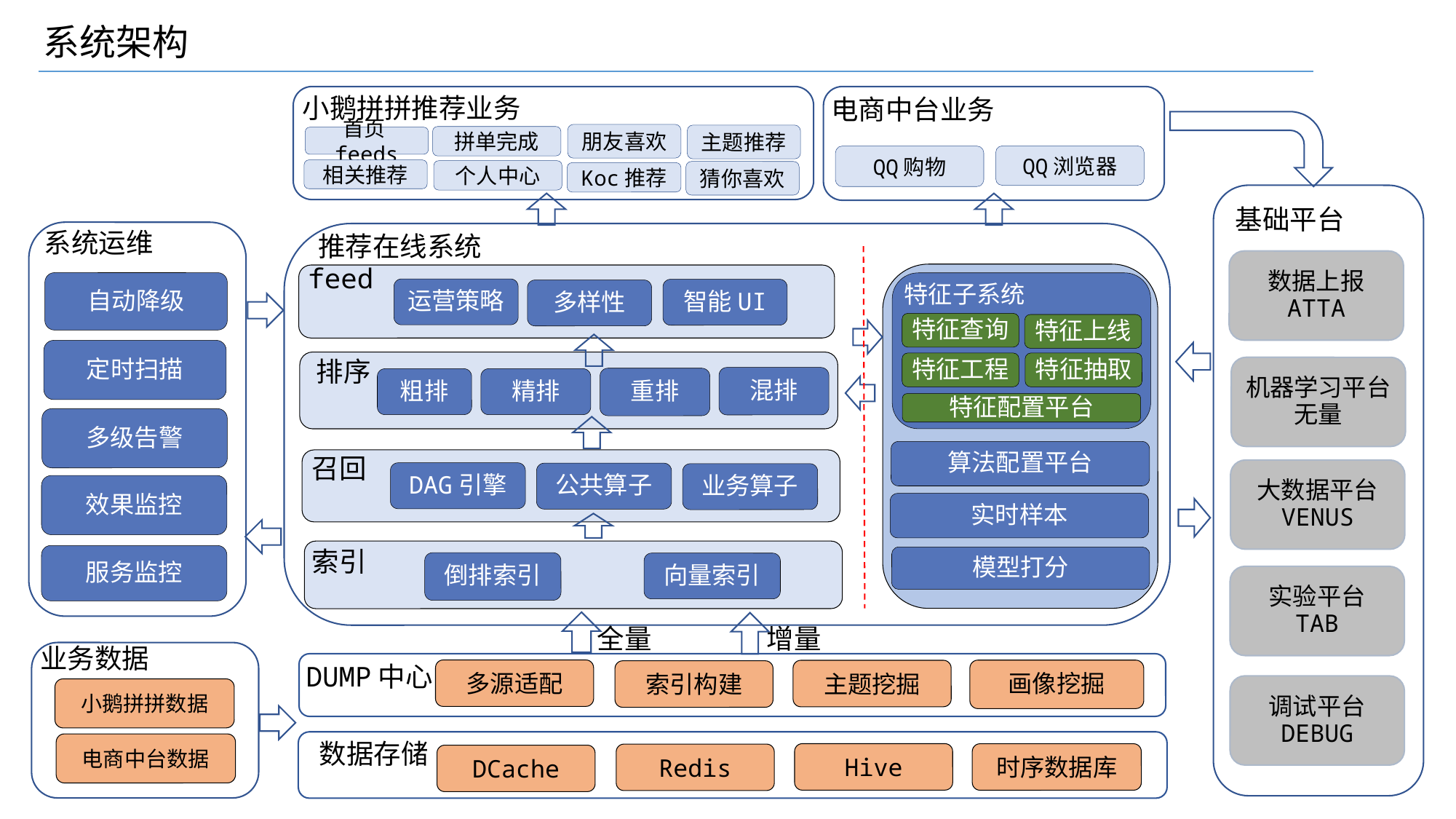

系统架构

小鹅拼拼推荐业务

电商中台业务
朋友喜欢
主题推荐
拼单完成
首页feeds
QQ浏览器
QQ购物
相关推荐
个人中心
猜你喜欢
Koc推荐

基础平台
系统运维

推荐在线系统
数据上报
ATTA
feed

自动降级

特征子系统
运营策略
智能UI
多样性

特征查询
特征上线

定时扫描

排序

特征抽取
特征工程
机器学习平台
无量
混排
重排
精排
粗排

特征配置平台
多级告警

算法配置平台
召回

大数据平台
VENUS
DAG引擎
公共算子
业务算子
效果监控
实时样本

索引

服务监控
模型打分
倒排索引
向量索引
实验平台
TAB

全量
增量
业务数据

DUMP中心
多源适配
画像挖掘
主题挖掘
索引构建
调试平台
DEBUG
小鹅拼拼数据

数据存储

电商中台数据
Hive
时序数据库
Redis
DCache